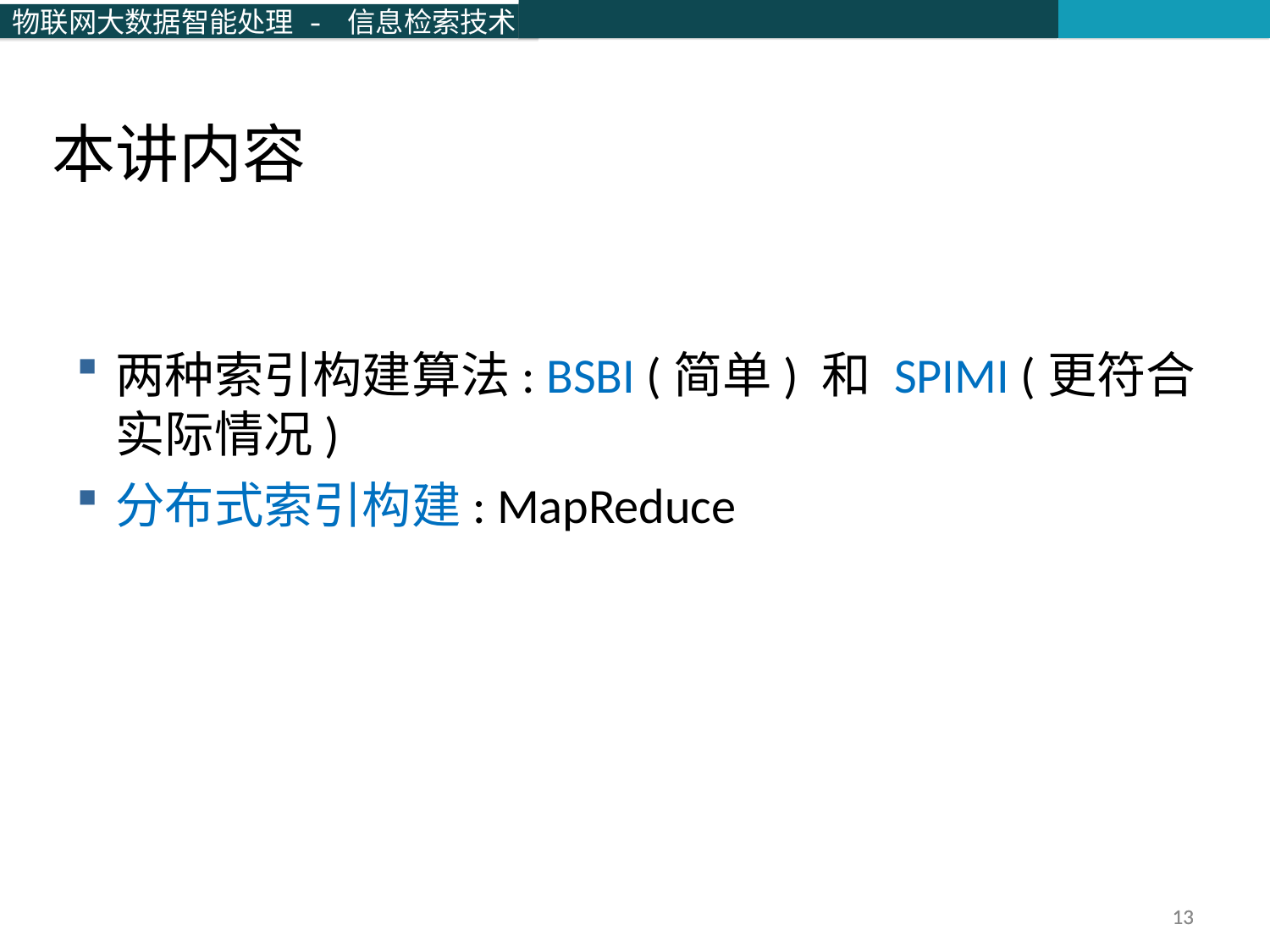

本讲内容
两种索引构建算法: BSBI (简单) 和 SPIMI (更符合实际情况)
分布式索引构建: MapReduce

13
13